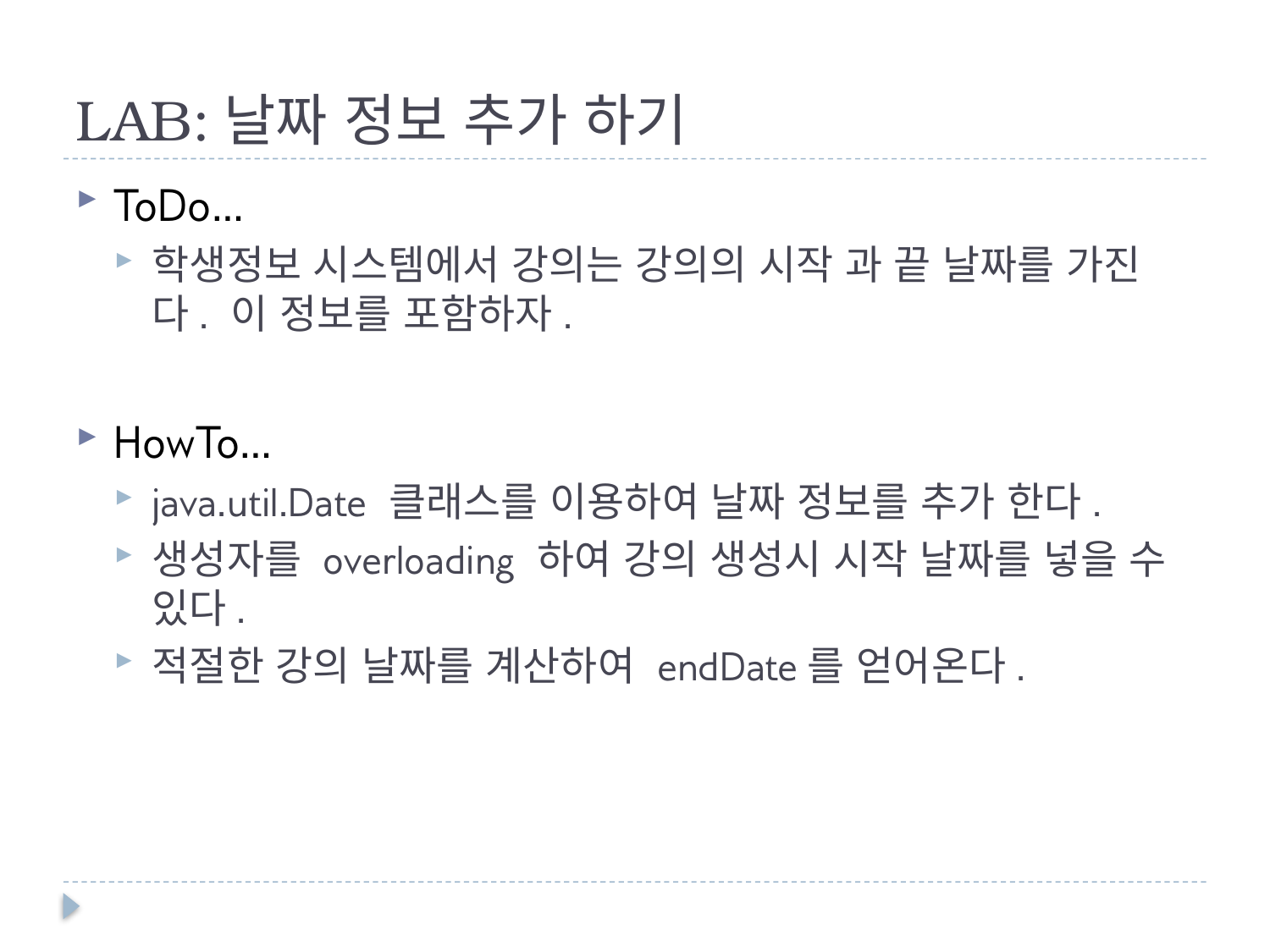

# LAB:날짜 정보 추가 하기
ToDo…
학생정보 시스템에서 강의는 강의의 시작 과 끝 날짜를 가진다. 이 정보를 포함하자.

HowTo…
java.util.Date 클래스를 이용하여 날짜 정보를 추가 한다.
생성자를 overloading 하여 강의 생성시 시작 날짜를 넣을 수 있다.
적절한 강의 날짜를 계산하여 endDate를 얻어온다.